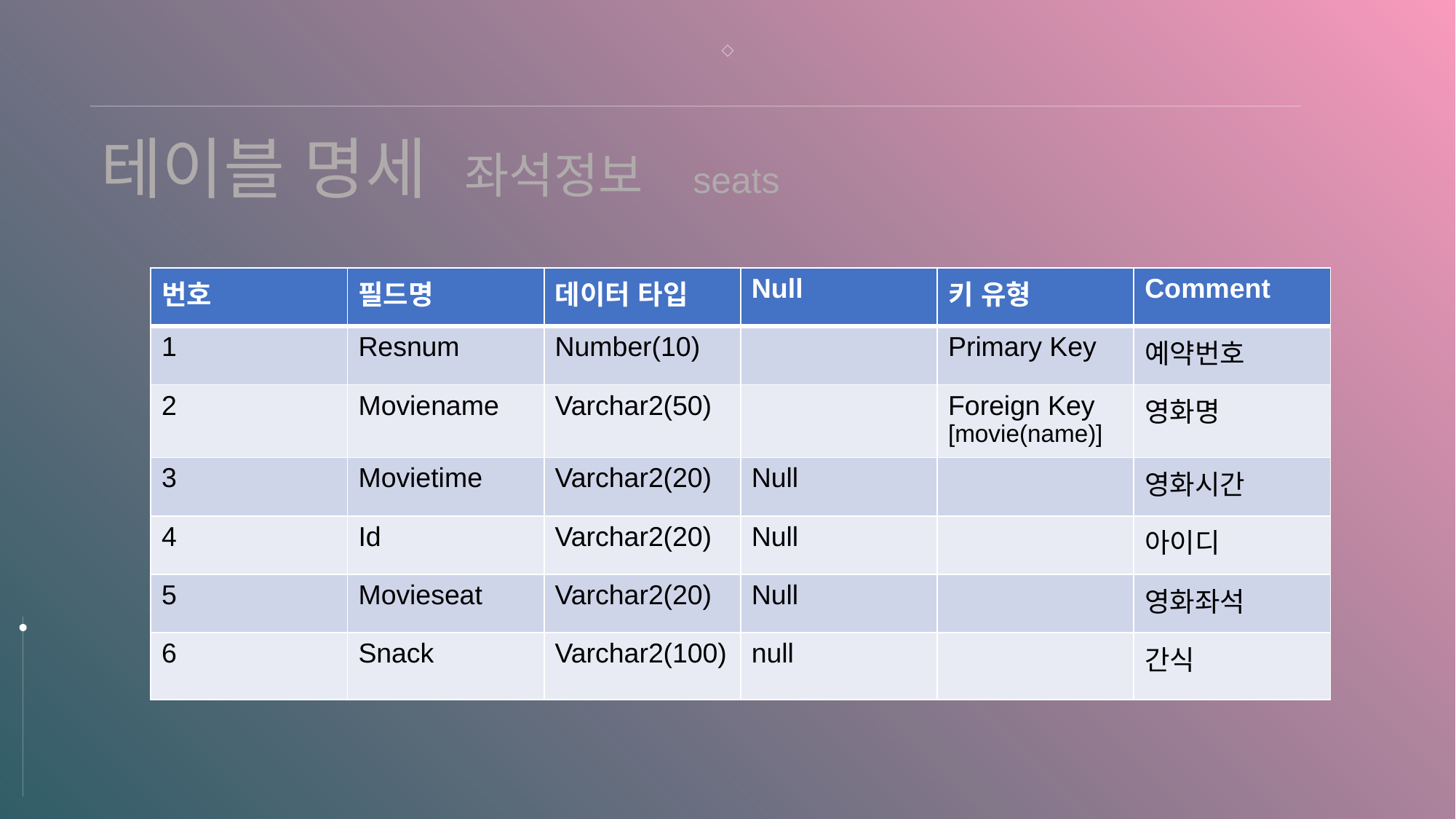

# 2. 프로젝트 개요-2.5 테이블 명세

테이블 명세  좌석정보    seats
| 번호 | 필드명 | 데이터 타입 | Null | 키 유형 | Comment |
| --- | --- | --- | --- | --- | --- |
| 1 | Resnum | Number(10) |  | Primary Key | 예약번호 |
| 2 | Moviename | Varchar2(50) |  | Foreign Key [movie(name)] | 영화명 |
| 3 | Movietime | Varchar2(20) | Null |  | 영화시간 |
| 4 | Id | Varchar2(20) | Null |  | 아이디 |
| 5 | Movieseat | Varchar2(20) | Null |  | 영화좌석 |
| 6 | Snack | Varchar2(100) | null |  | 간식 |

14